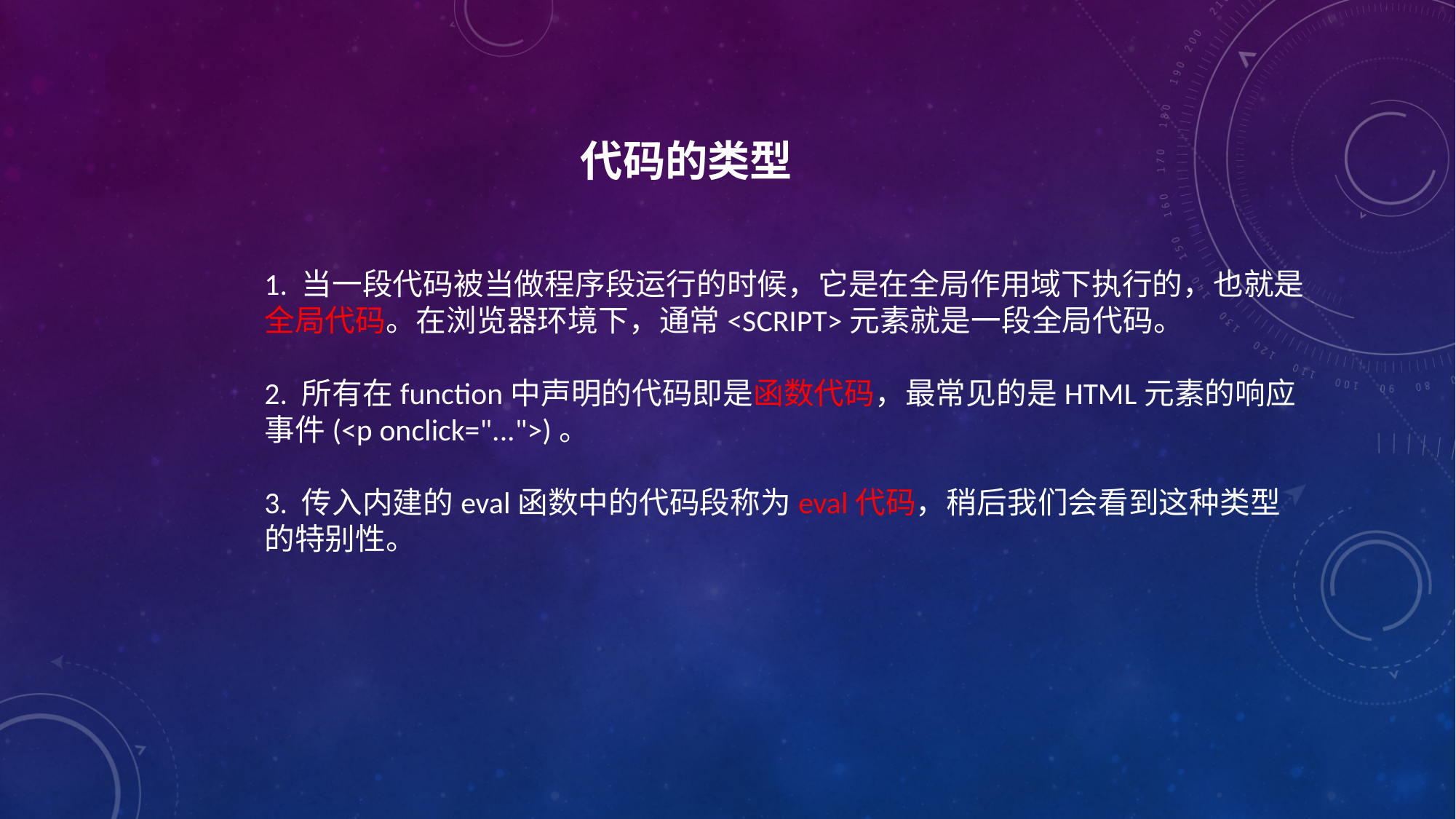

# 代码的类型
1. 当一段代码被当做程序段运行的时候，它是在全局作用域下执行的，也就是全局代码。在浏览器环境下，通常<SCRIPT>元素就是一段全局代码。

2. 所有在function中声明的代码即是函数代码，最常见的是HTML元素的响应事件(<p onclick="...">)。

3. 传入内建的eval函数中的代码段称为eval代码，稍后我们会看到这种类型的特别性。